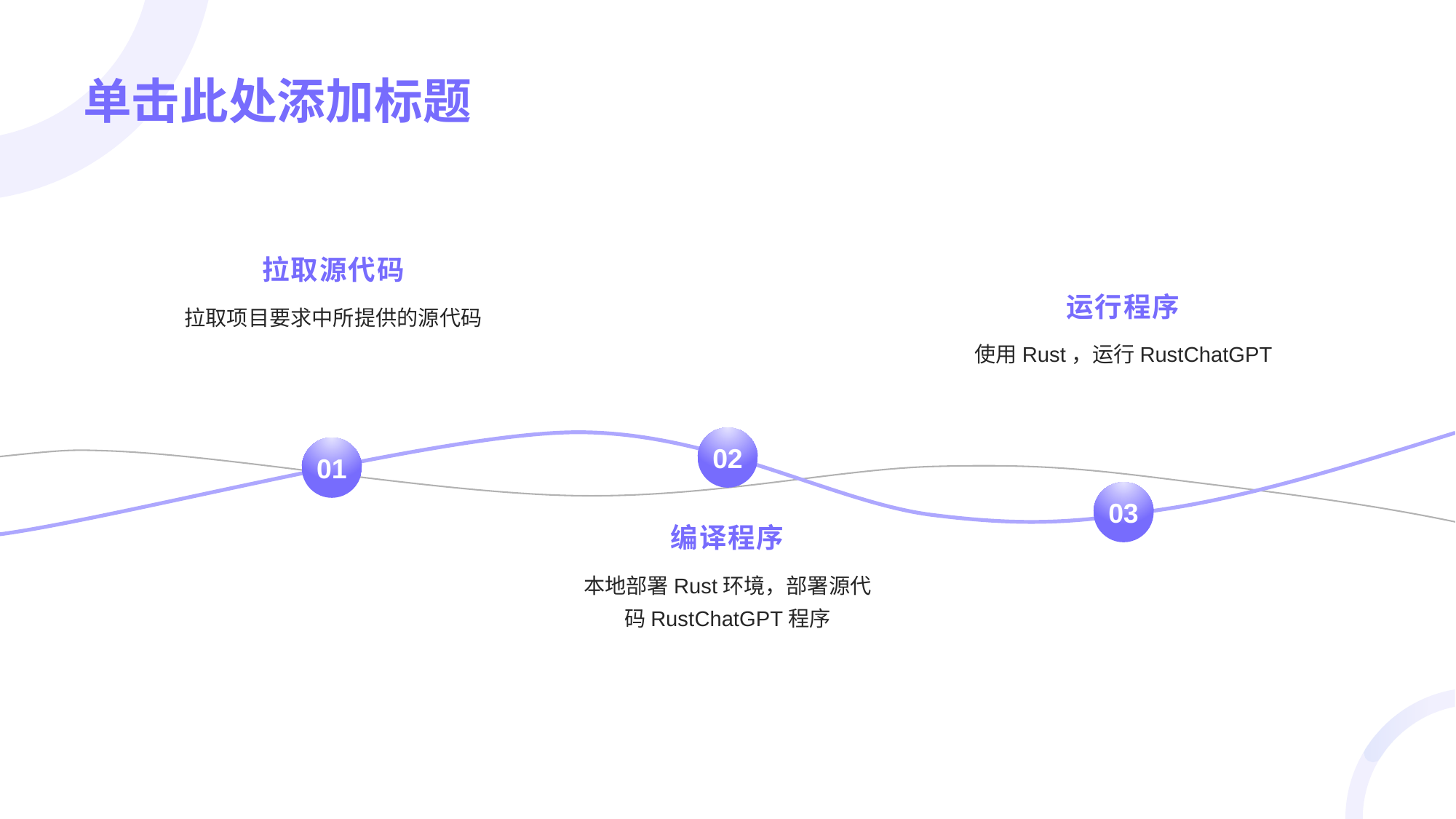

# 单击此处添加标题
拉取源代码
运行程序
拉取项目要求中所提供的源代码
使用Rust，运行RustChatGPT

02
01

03
编译程序
本地部署Rust环境，部署源代码RustChatGPT程序